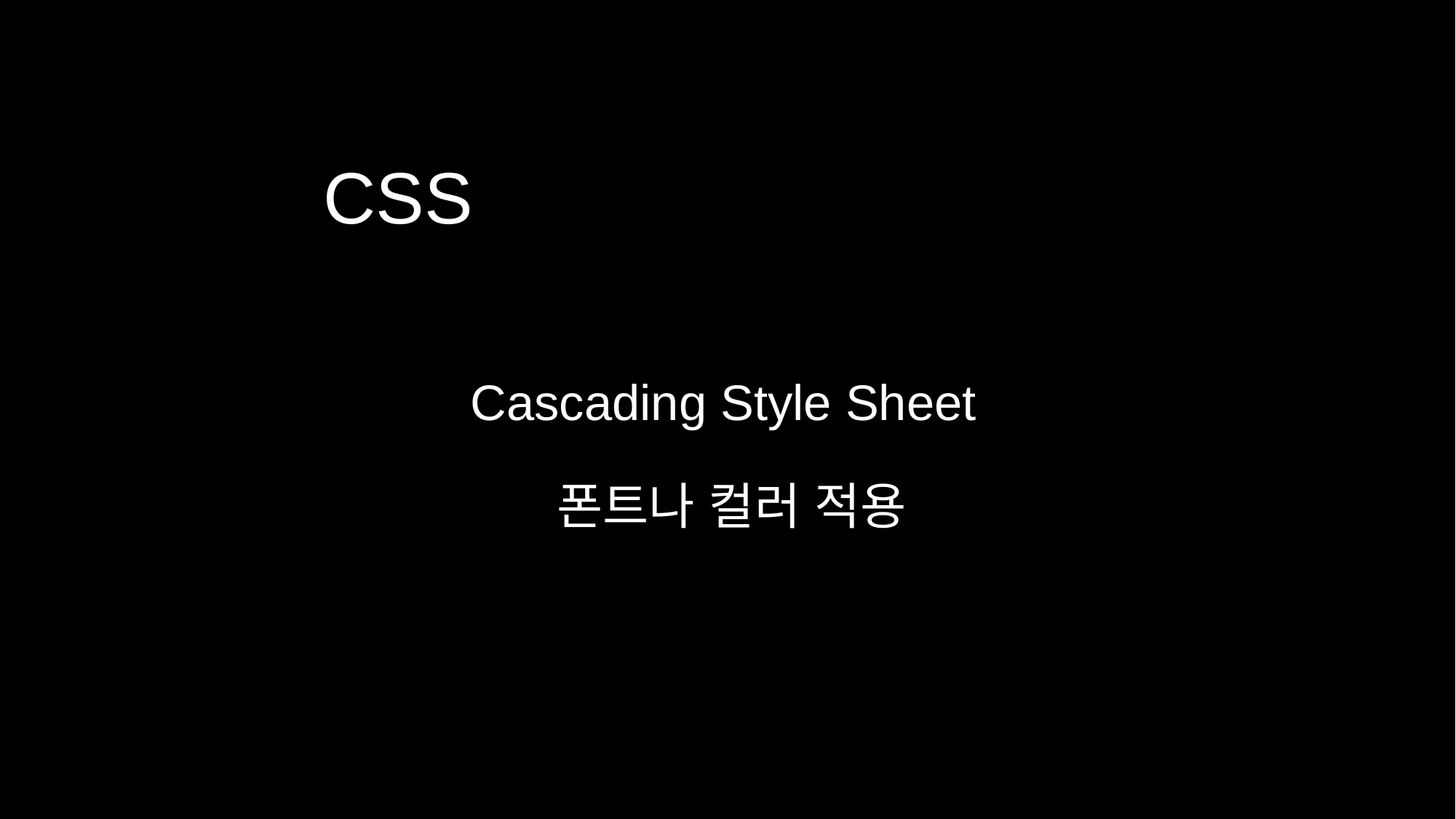

CSS
Cascading Style Sheet
폰트나 컬러 적용